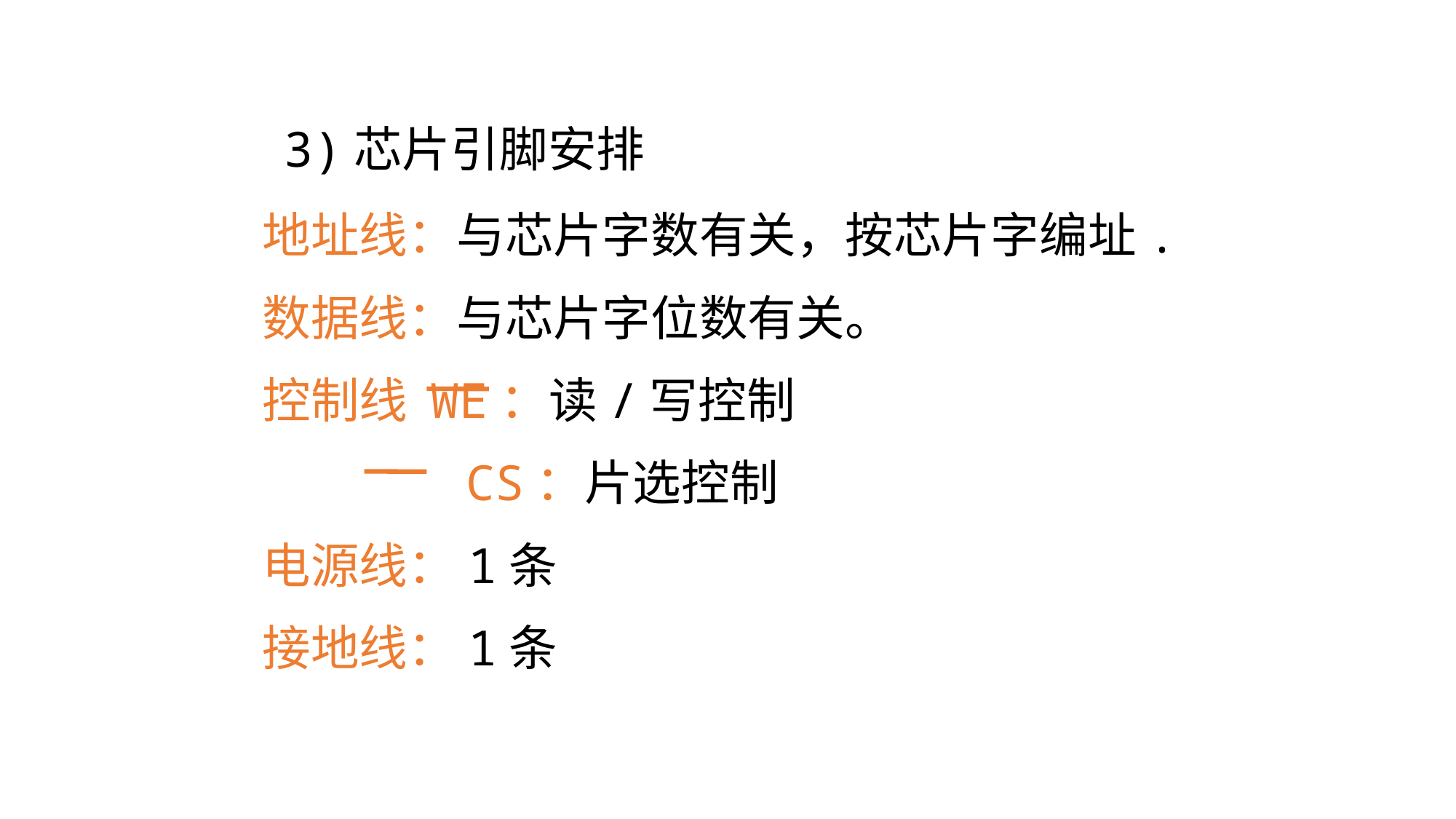

3)芯片引脚安排
地址线：与芯片字数有关，按芯片字编址.
数据线：与芯片字位数有关。
控制线 WE：读/写控制
       CS：片选控制
电源线：1条
接地线：1条